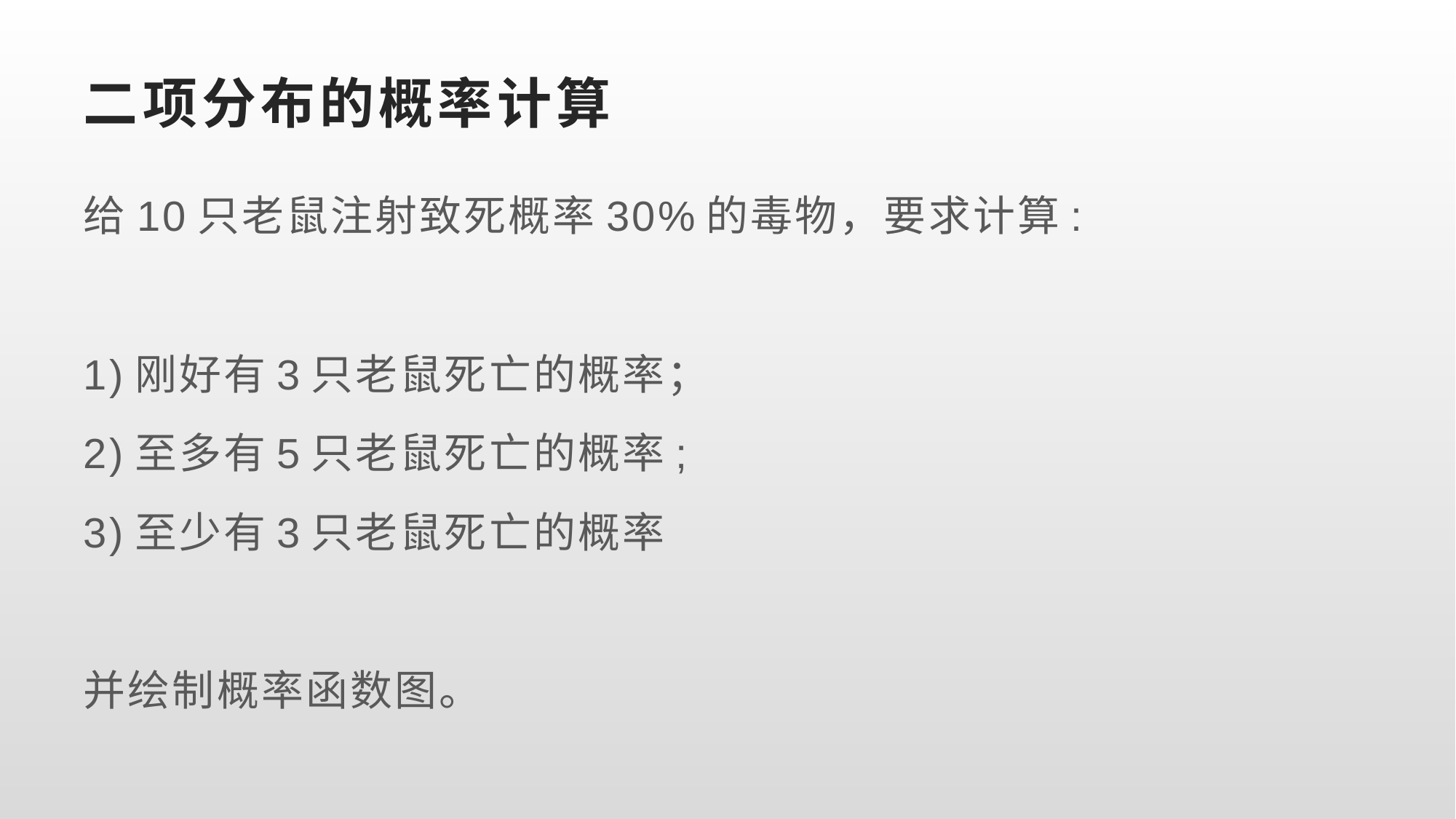

# 二项分布的概率计算
给10只老鼠注射致死概率30%的毒物，要求计算:

1)刚好有3只老鼠死亡的概率；
2)至多有5只老鼠死亡的概率;
3)至少有3只老鼠死亡的概率

并绘制概率函数图。